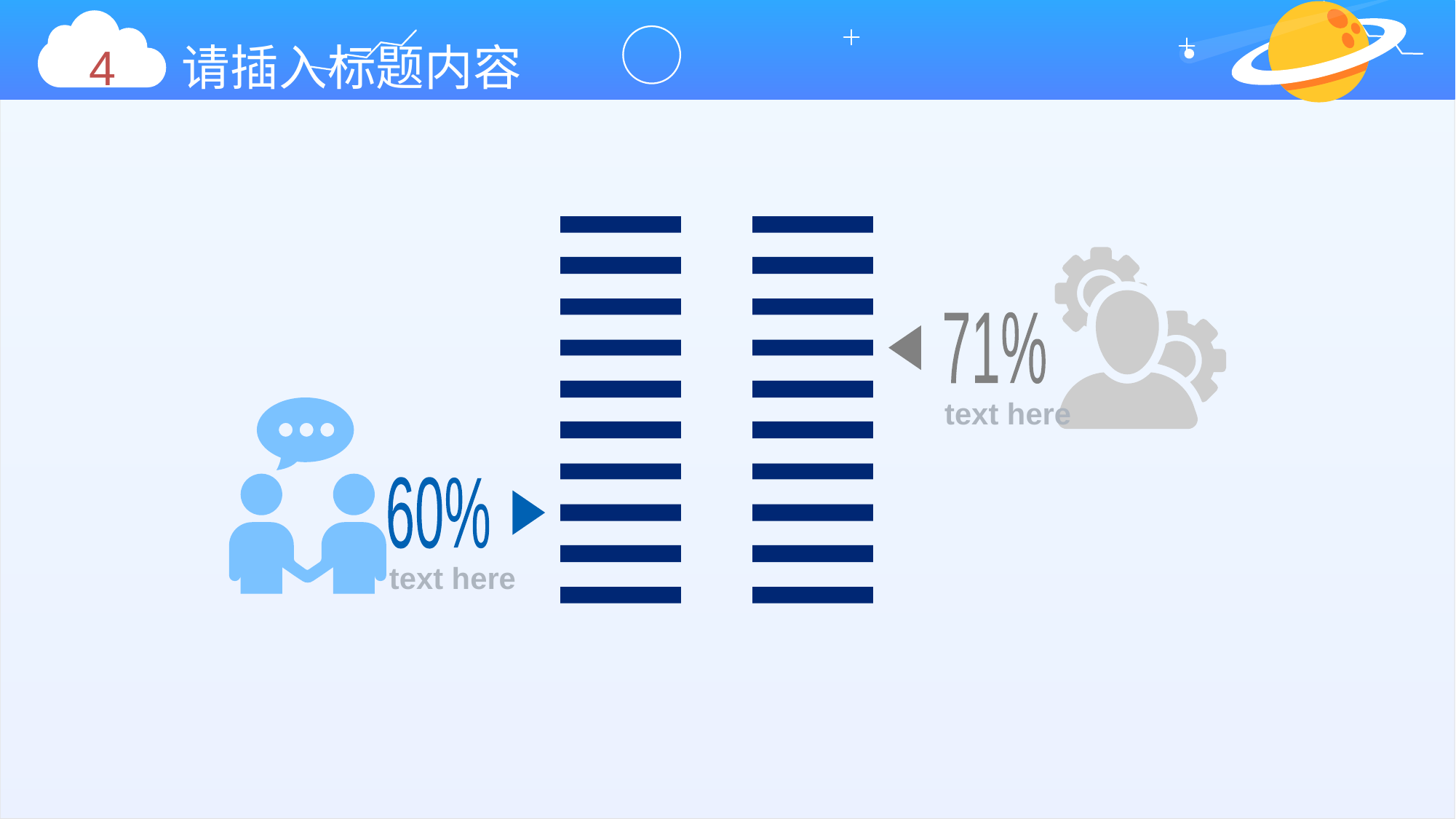

4    请插入标题内容

71%

text here

60%

text here